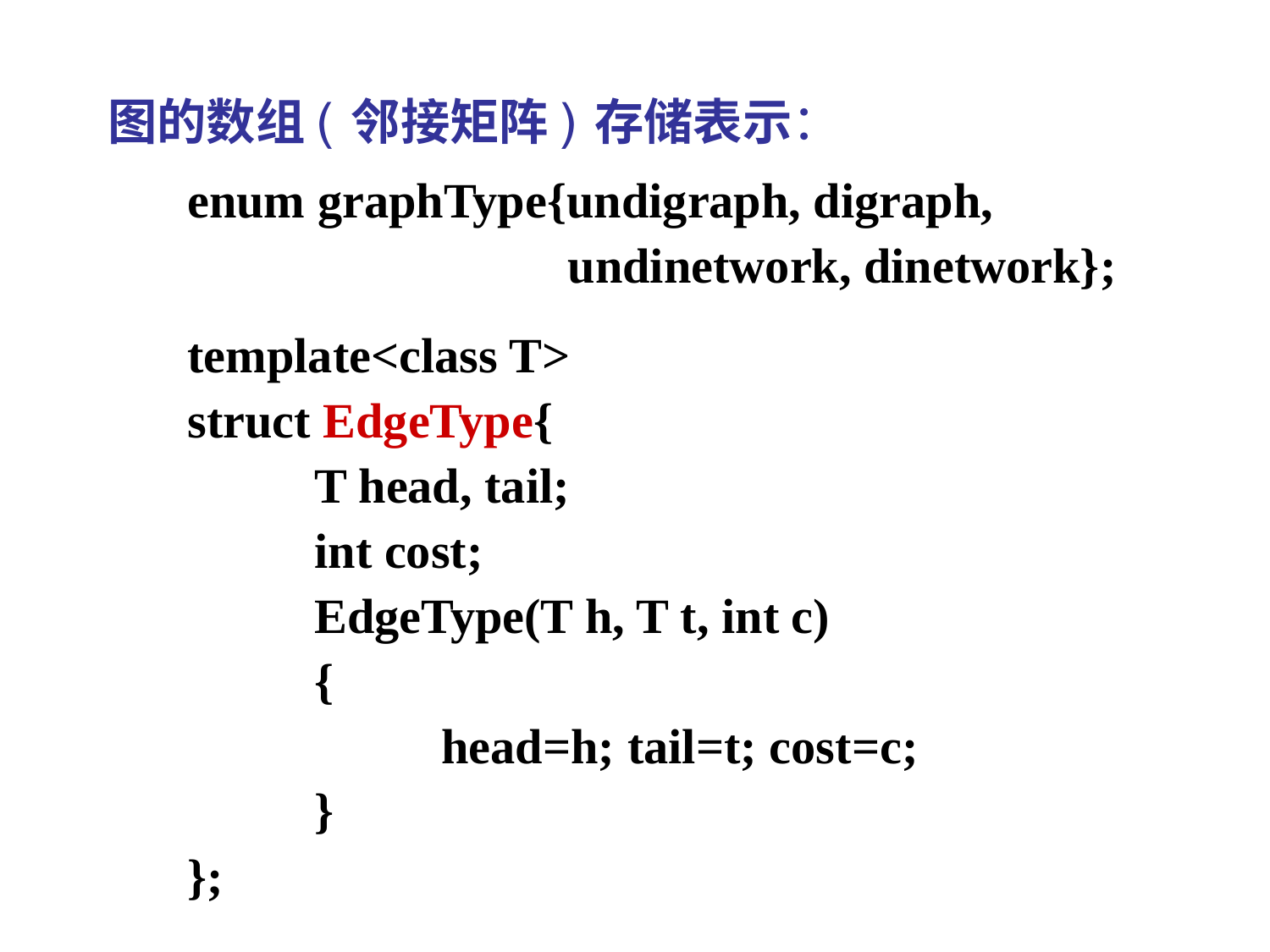

# 图的数组(邻接矩阵)存储表示：
enum graphType{undigraph, digraph,
                               undinetwork, dinetwork};
template<class T>
struct EdgeType{
	T head, tail;
	int cost;
	EdgeType(T h, T t, int c)
	{
		head=h; tail=t; cost=c;
	}
};